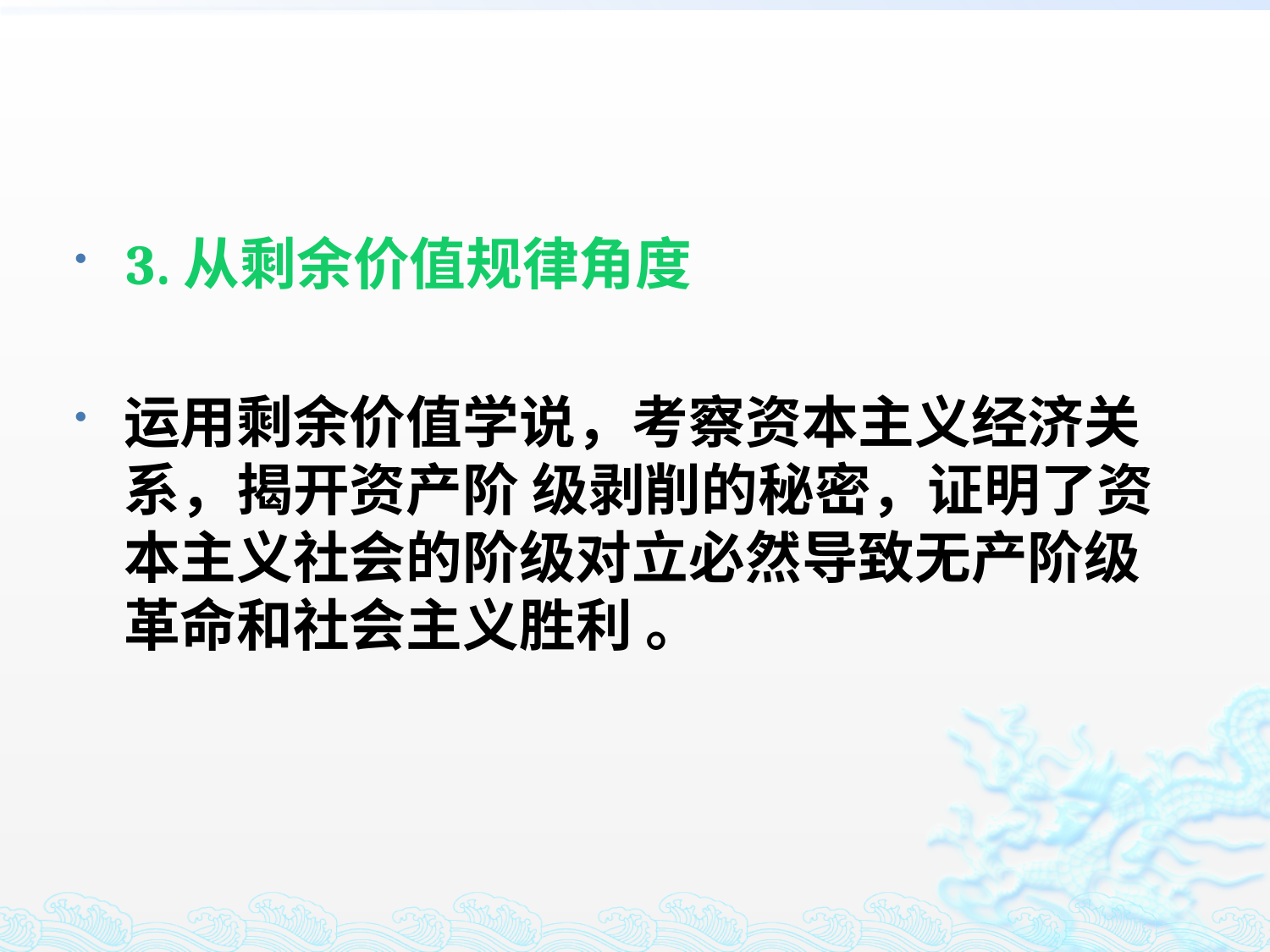

3.从剩余价值规律角度

运用剩余价值学说，考察资本主义经济关系，揭开资产阶 级剥削的秘密，证明了资本主义社会的阶级对立必然导致无产阶级革命和社会主义胜利 。